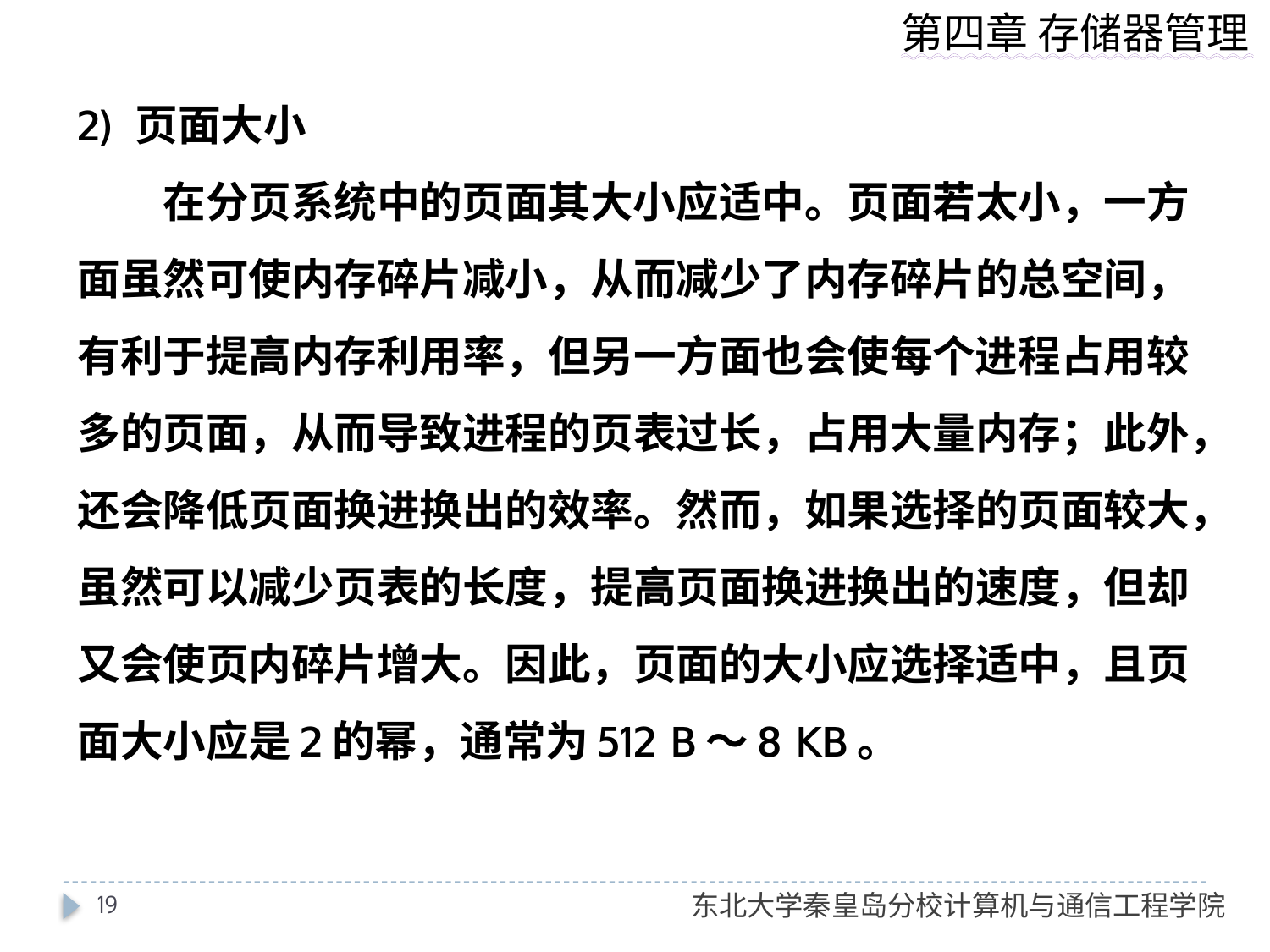

2) 页面大小
　　在分页系统中的页面其大小应适中。页面若太小，一方面虽然可使内存碎片减小，从而减少了内存碎片的总空间，有利于提高内存利用率，但另一方面也会使每个进程占用较多的页面，从而导致进程的页表过长，占用大量内存；此外，还会降低页面换进换出的效率。然而，如果选择的页面较大，虽然可以减少页表的长度，提高页面换进换出的速度，但却又会使页内碎片增大。因此，页面的大小应选择适中，且页面大小应是2的幂，通常为512 B～8 KB。

19